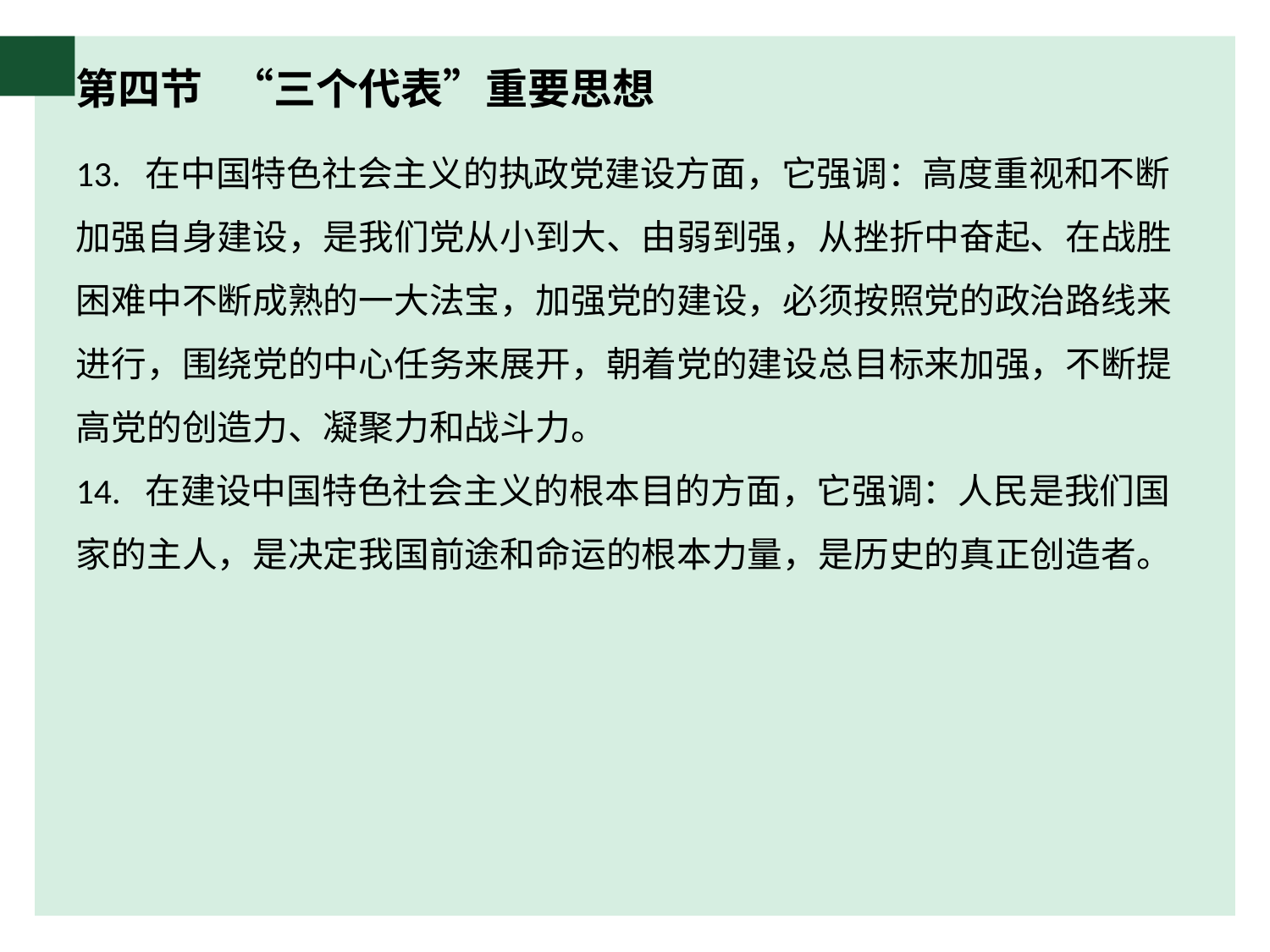

# 第四节   “三个代表”重要思想
13.  在中国特色社会主义的执政党建设方面，它强调：高度重视和不断加强自身建设，是我们党从小到大、由弱到强，从挫折中奋起、在战胜困难中不断成熟的一大法宝，加强党的建设，必须按照党的政治路线来进行，围绕党的中心任务来展开，朝着党的建设总目标来加强，不断提高党的创造力、凝聚力和战斗力。
14.  在建设中国特色社会主义的根本目的方面，它强调：人民是我们国家的主人，是决定我国前途和命运的根本力量，是历史的真正创造者。